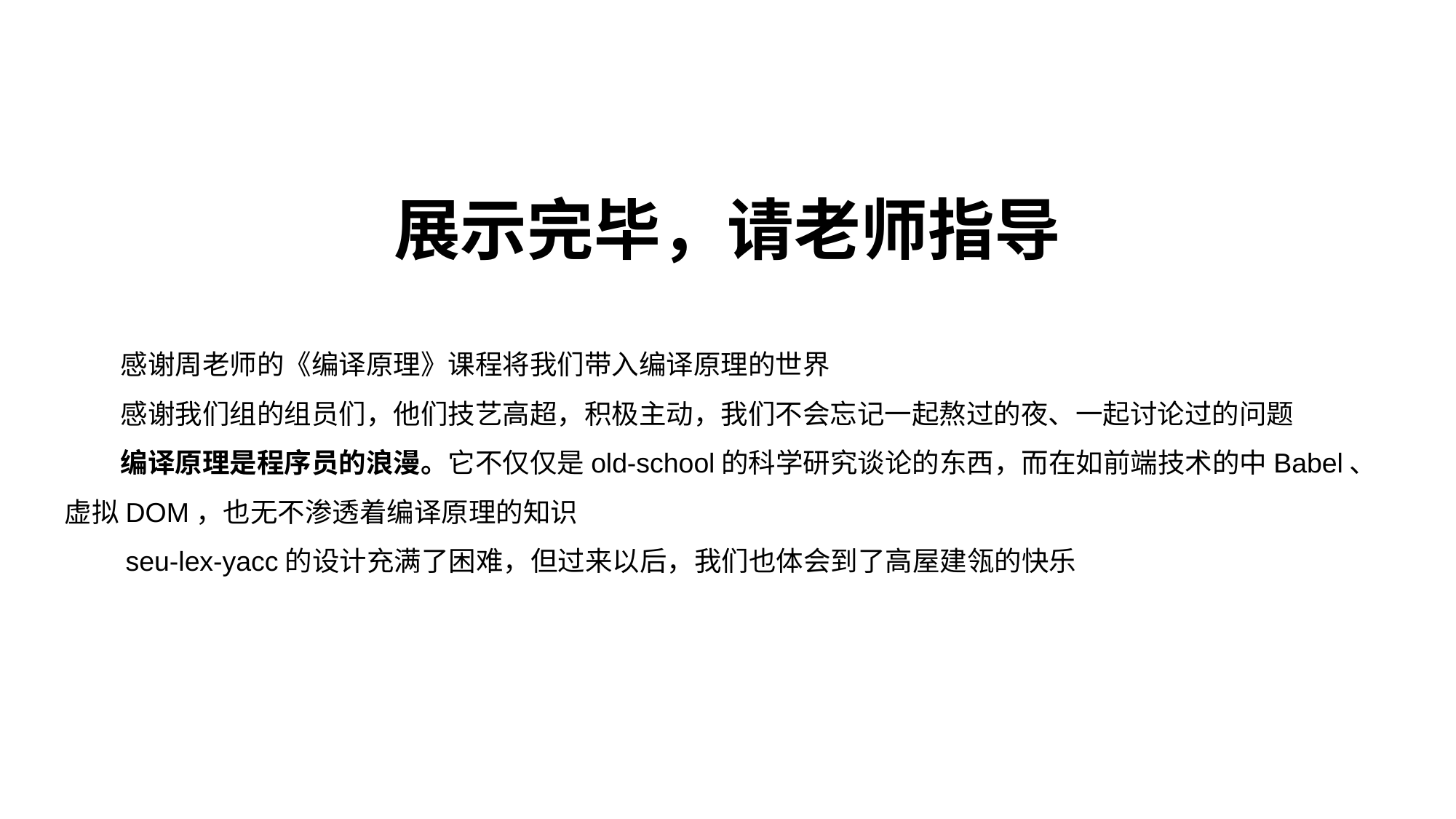

展示完毕，请老师指导
        感谢周老师的《编译原理》课程将我们带入编译原理的世界
        感谢我们组的组员们，他们技艺高超，积极主动，我们不会忘记一起熬过的夜、一起讨论过的问题
        编译原理是程序员的浪漫。它不仅仅是old-school的科学研究谈论的东西，而在如前端技术的中Babel、虚拟DOM，也无不渗透着编译原理的知识
        seu-lex-yacc的设计充满了困难，但过来以后，我们也体会到了高屋建瓴的快乐